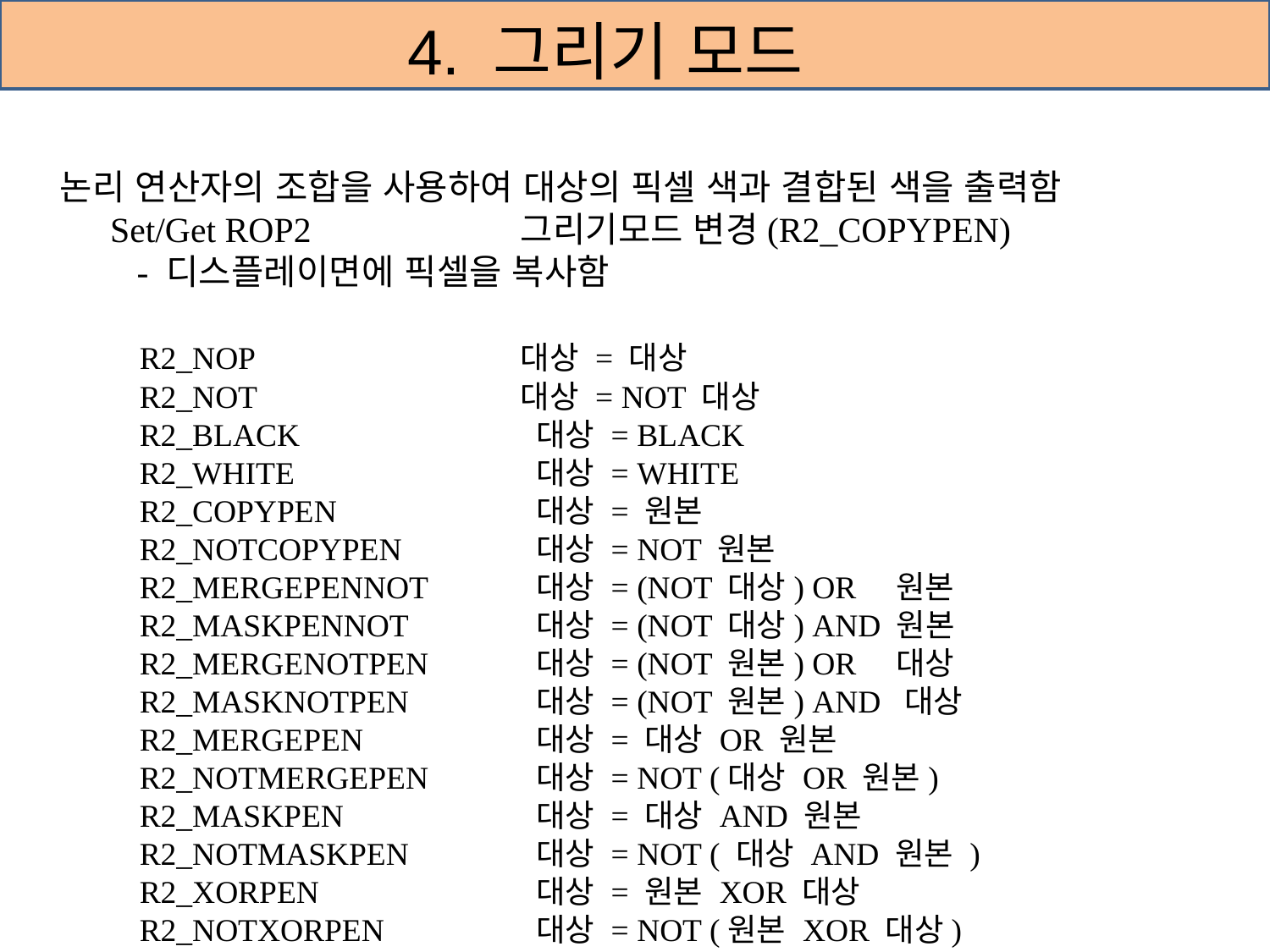

# 4. 그리기 모드
     논리 연산자의 조합을 사용하여 대상의 픽셀 색과 결합된 색을 출력함
           Set/Get ROP2	          	그리기모드 변경(R2_COPYPEN)
              - 디스플레이면에 픽셀을 복사함

	R2_NOP		 	대상 = 대상
	R2_NOT		 	대상 = NOT 대상
	R2_BLACK		 대상 = BLACK
	R2_WHITE		 대상 = WHITE
	R2_COPYPEN		 대상 = 원본
	R2_NOTCOPYPEN	 대상 = NOT 원본
	R2_MERGEPENNOT	 대상 = (NOT 대상) OR    원본
	R2_MASKPENNOT	 대상 = (NOT 대상) AND 원본
	R2_MERGENOTPEN 	 대상 = (NOT 원본) OR    대상
	R2_MASKNOTPEN 	 대상 = (NOT 원본) AND  대상
	R2_MERGEPEN		 대상 = 대상 OR 원본
	R2_NOTMERGEPEN	 대상 = NOT (대상 OR 원본)
	R2_MASKPEN		 대상 = 대상 AND 원본
	R2_NOTMASKPEN	 대상 = NOT ( 대상 AND 원본 )
	R2_XORPEN	 	 대상 = 원본 XOR 대상
	R2_NOTXORPEN		 대상 = NOT (원본 XOR 대상)